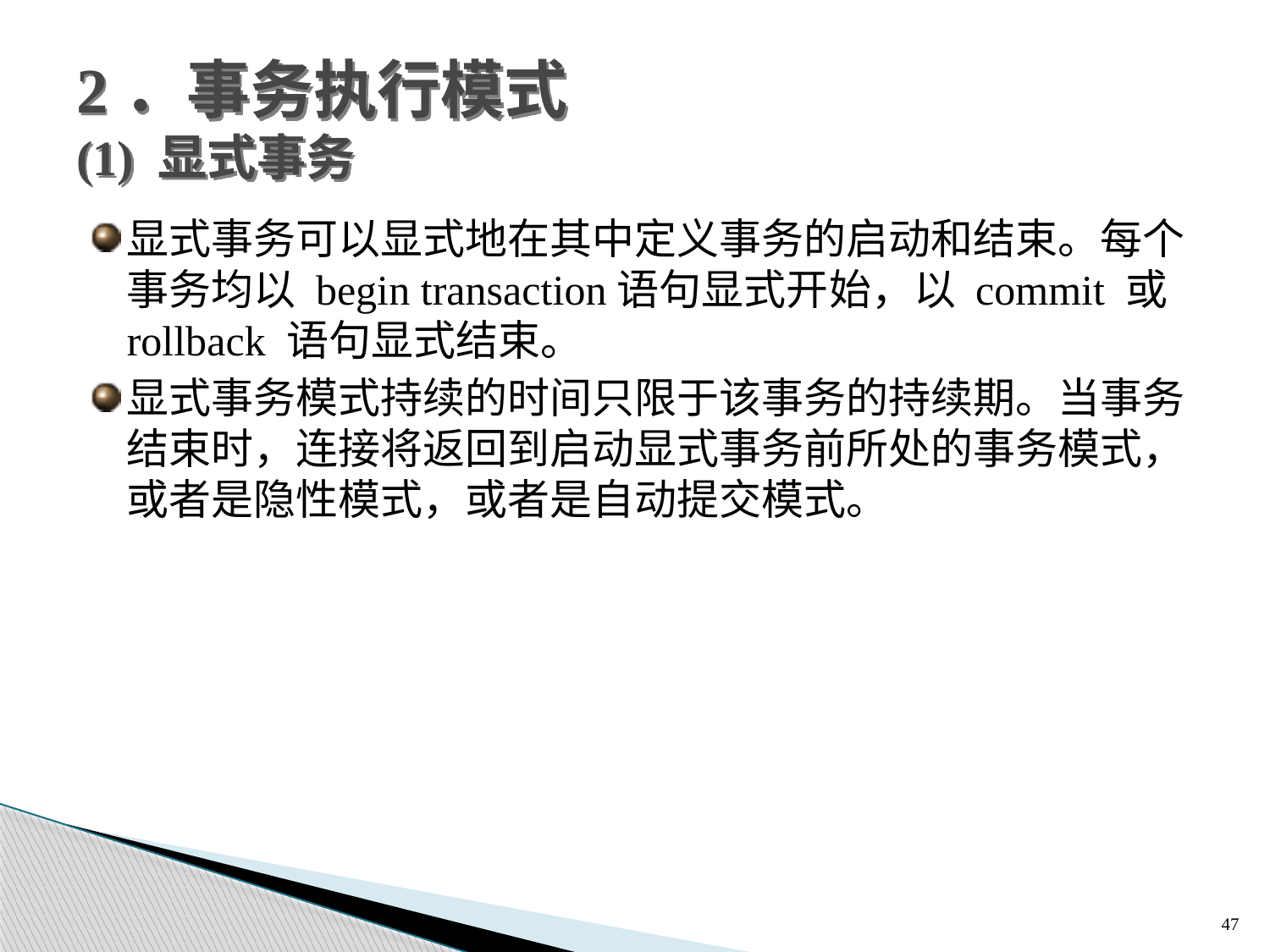

# 2．事务执行模式 (1) 显式事务
显式事务可以显式地在其中定义事务的启动和结束。每个事务均以 begin transaction语句显式开始，以 commit 或 rollback 语句显式结束。
显式事务模式持续的时间只限于该事务的持续期。当事务结束时，连接将返回到启动显式事务前所处的事务模式，或者是隐性模式，或者是自动提交模式。
47